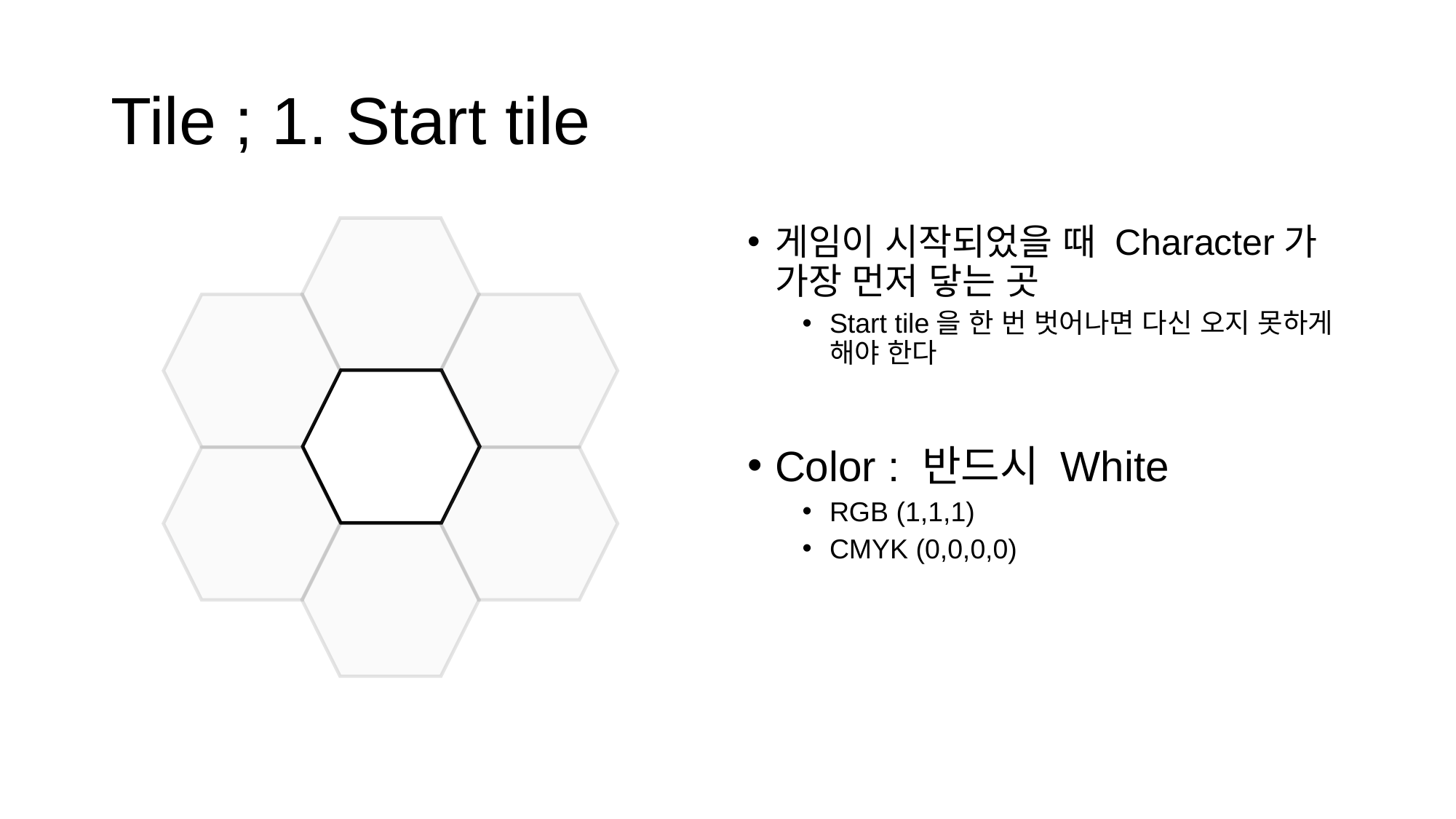

# Tile ; 1. Start tile

게임이 시작되었을 때 Character가 가장 먼저 닿는 곳
Start tile을 한 번 벗어나면 다신 오지 못하게 해야 한다

Color : 반드시 White
RGB (1,1,1)
CMYK (0,0,0,0)